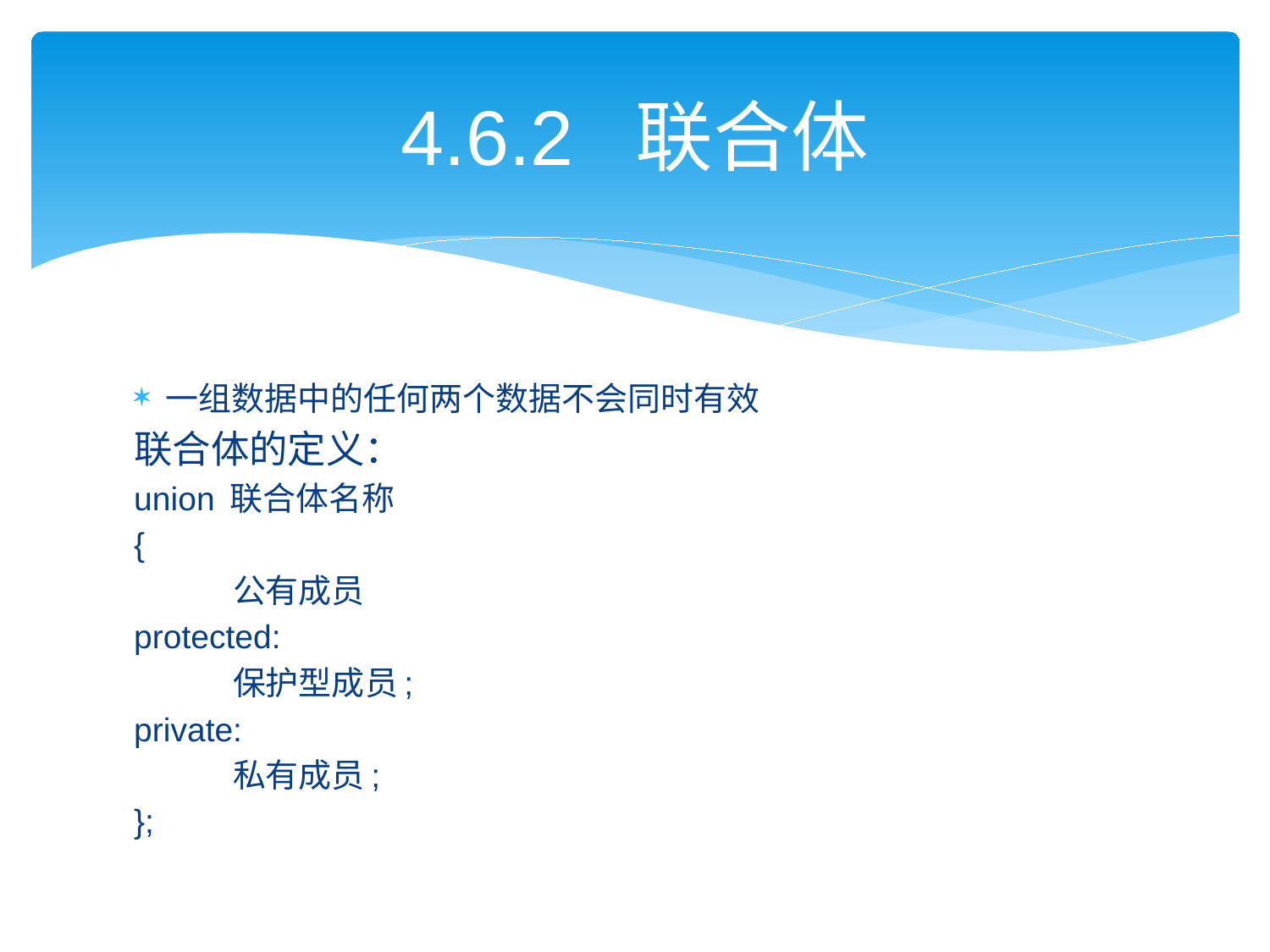

# 4.6.2  联合体
一组数据中的任何两个数据不会同时有效
联合体的定义：
union 联合体名称
{
	公有成员
protected:
	保护型成员;
private:
	私有成员;
};